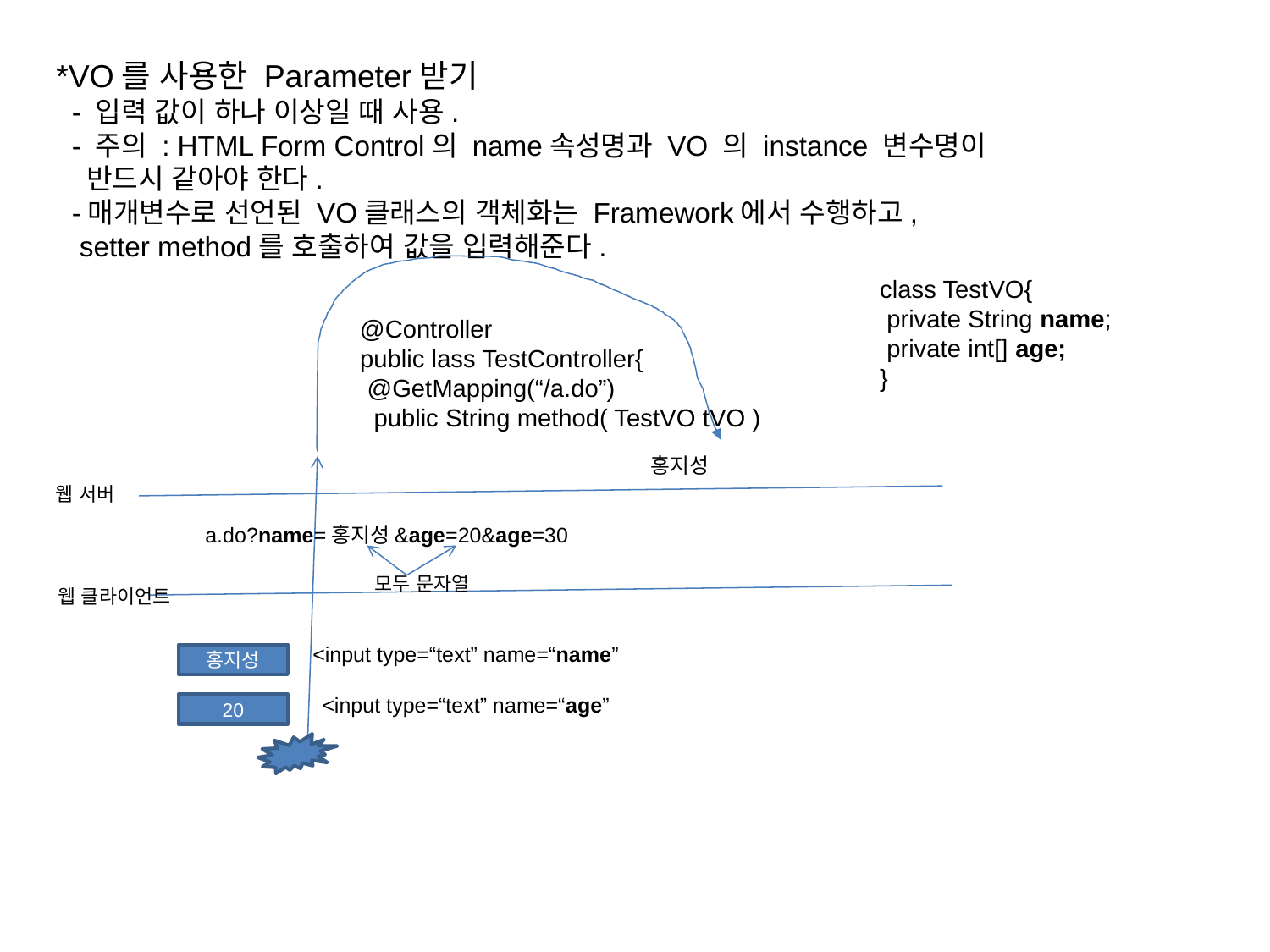

*VO를 사용한 Parameter받기
  - 입력 값이 하나 이상일 때 사용.
  - 주의 : HTML Form Control의 name속성명과 VO 의 instance 변수명이
   반드시 같아야 한다.
  -매개변수로 선언된 VO클래스의 객체화는 Framework에서 수행하고,
   setter method를 호출하여 값을 입력해준다.

class TestVO{
 private String name;
 private int[] age;
}
@Controller
public lass TestController{
 @GetMapping(“/a.do”)
  public String method( TestVO tVO )

홍지성
웹 서버
a.do?name=홍지성&age=20&age=30
모두 문자열
웹 클라이언트
<input type=“text” name=“name”
홍지성
<input type=“text” name=“age”
20